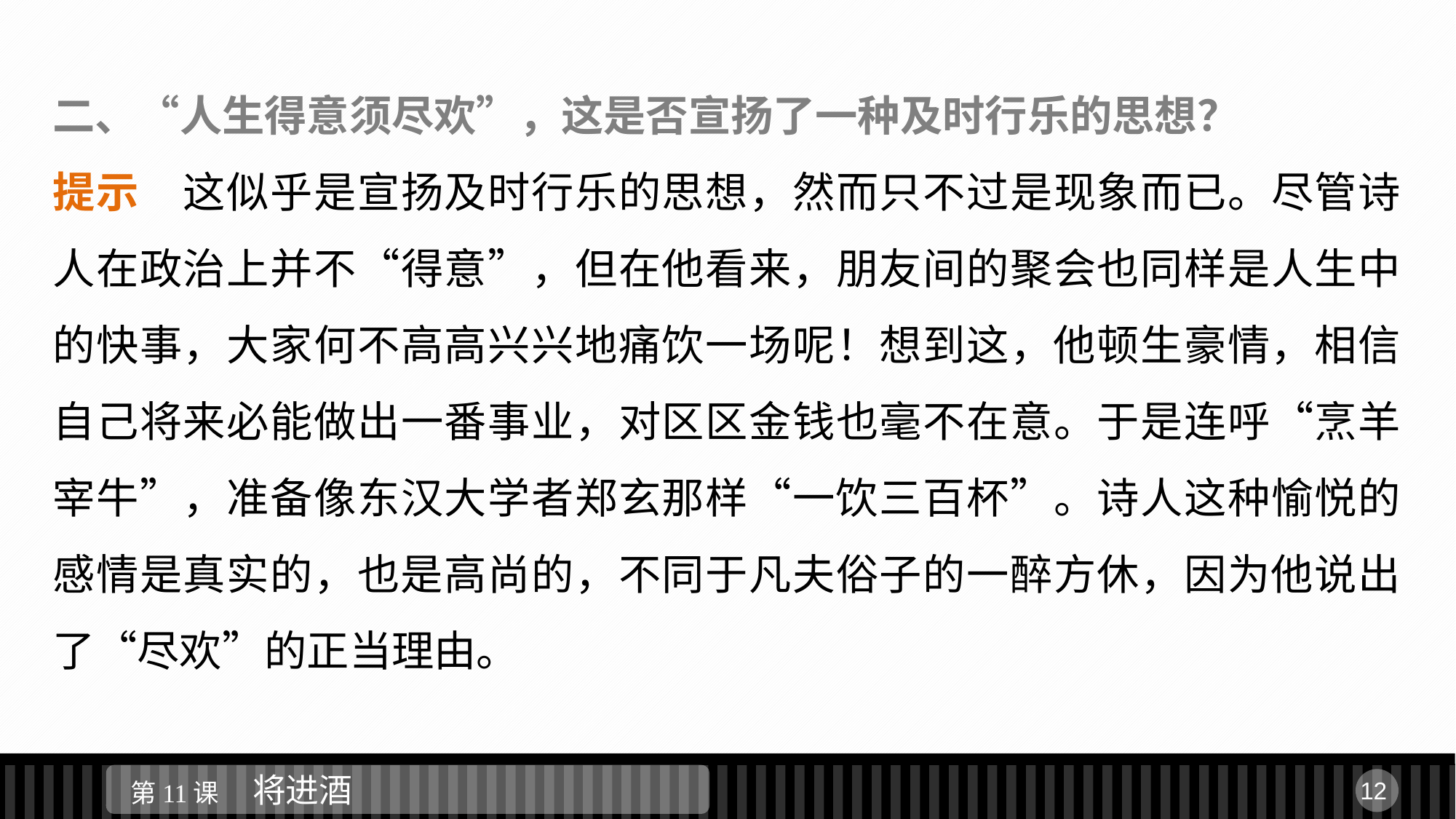

二、“人生得意须尽欢”，这是否宣扬了一种及时行乐的思想？
提示　这似乎是宣扬及时行乐的思想，然而只不过是现象而已。尽管诗人在政治上并不“得意”，但在他看来，朋友间的聚会也同样是人生中的快事，大家何不高高兴兴地痛饮一场呢！想到这，他顿生豪情，相信自己将来必能做出一番事业，对区区金钱也毫不在意。于是连呼“烹羊宰牛”，准备像东汉大学者郑玄那样“一饮三百杯”。诗人这种愉悦的感情是真实的，也是高尚的，不同于凡夫俗子的一醉方休，因为他说出了“尽欢”的正当理由。